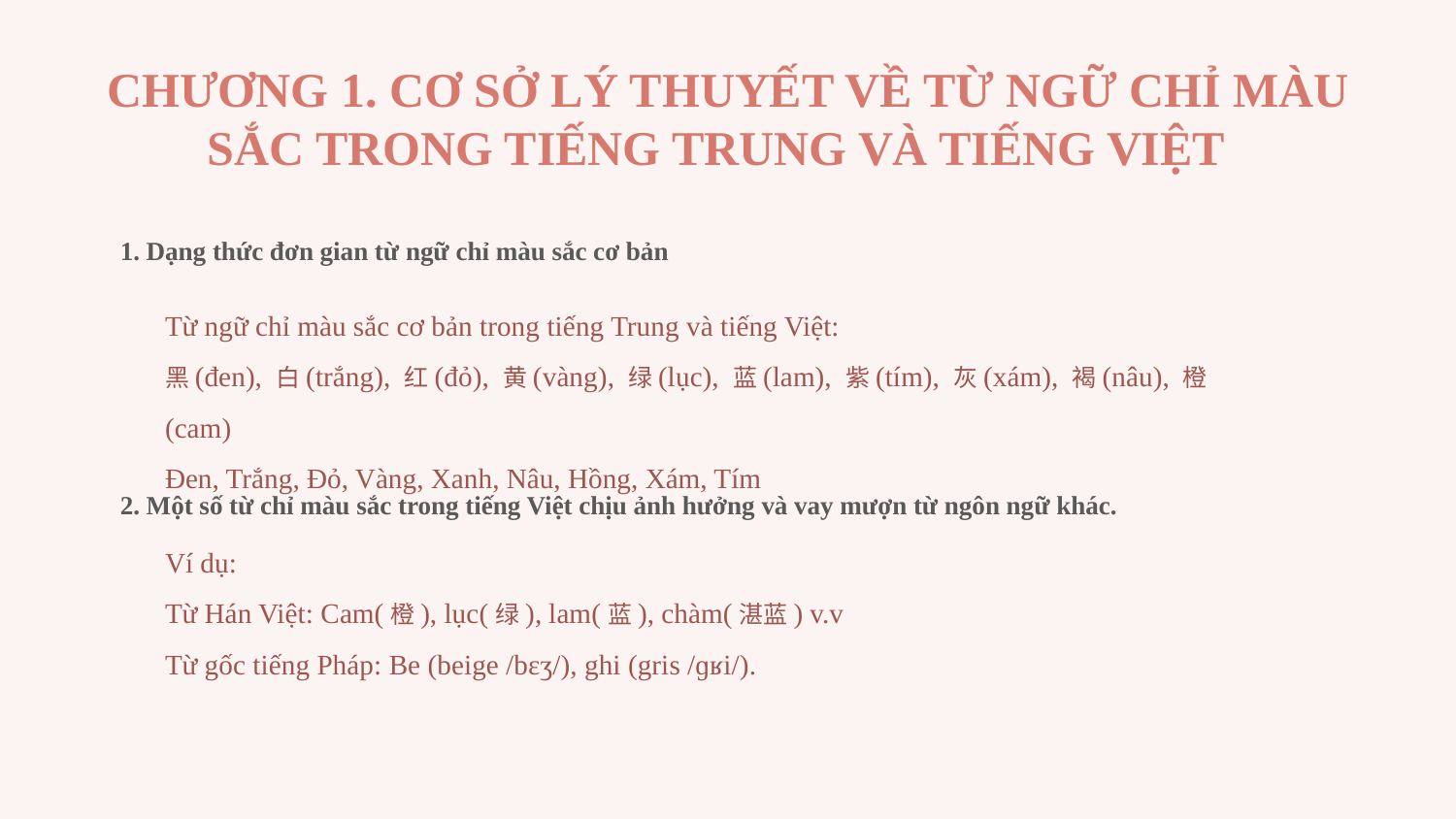

CHƯƠNG 1. CƠ SỞ LÝ THUYẾT VỀ TỪ NGỮ CHỈ MÀU SẮC TRONG TIẾNG TRUNG VÀ TIẾNG VIỆT
1. Dạng thức đơn gian từ ngữ chỉ màu sắc cơ bản
Từ ngữ chỉ màu sắc cơ bản trong tiếng Trung và tiếng Việt:
黑(đen), 白(trắng), 红(đỏ), 黄(vàng), 绿(lục), 蓝(lam), 紫(tím), 灰(xám), 褐(nâu), 橙(cam)
Đen, Trắng, Đỏ, Vàng, Xanh, Nâu, Hồng, Xám, Tím
2. Một số từ chỉ màu sắc trong tiếng Việt chịu ảnh hưởng và vay mượn từ ngôn ngữ khác.
Ví dụ:
Từ Hán Việt: Cam(橙), lục(绿), lam(蓝), chàm(湛蓝) v.v
Từ gốc tiếng Pháp: Be (beige /bεʒ/), ghi (gris /ɡʁi/).